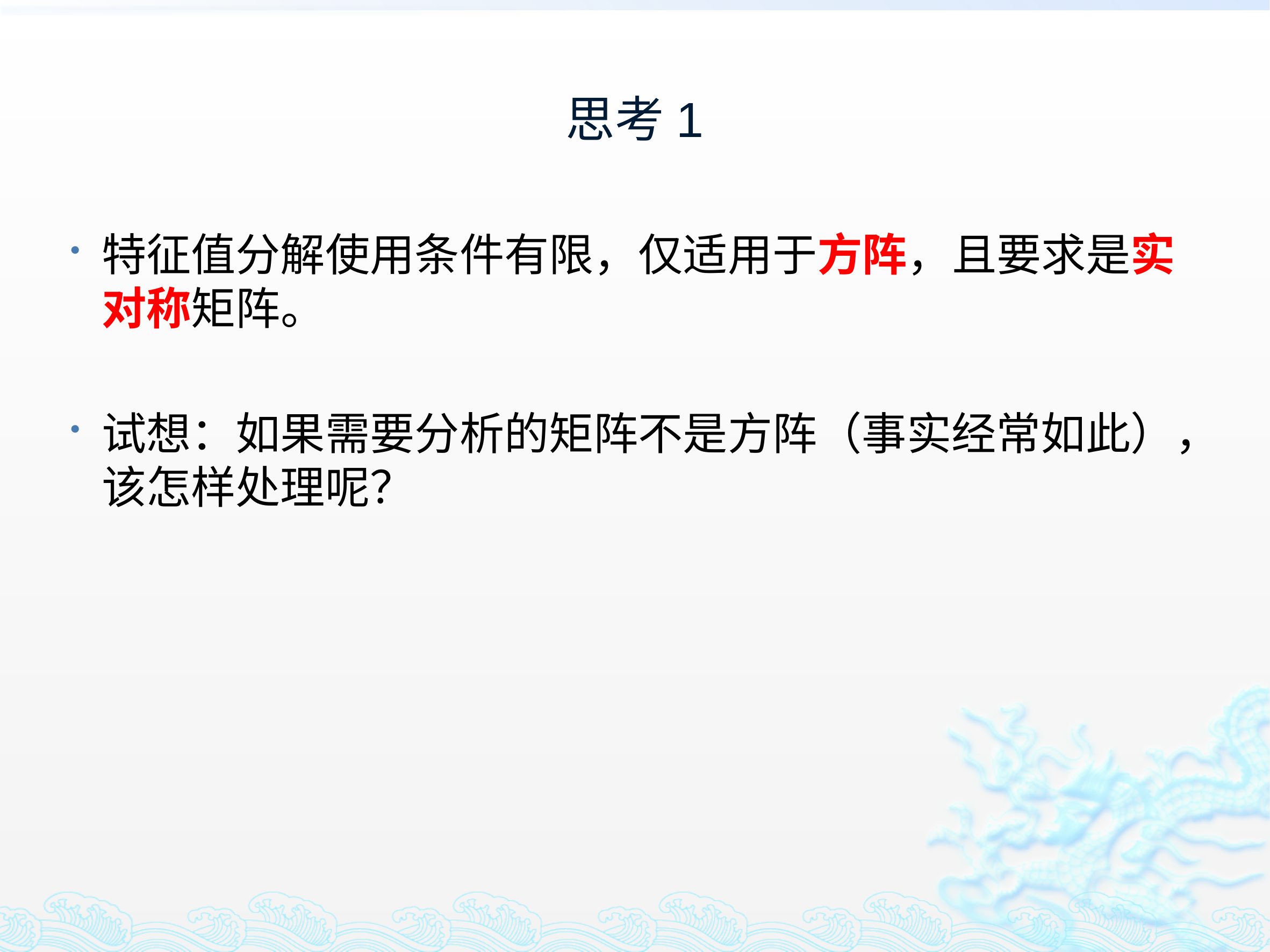

# 思考1
特征值分解使用条件有限，仅适用于方阵，且要求是实对称矩阵。

试想：如果需要分析的矩阵不是方阵（事实经常如此），该怎样处理呢？